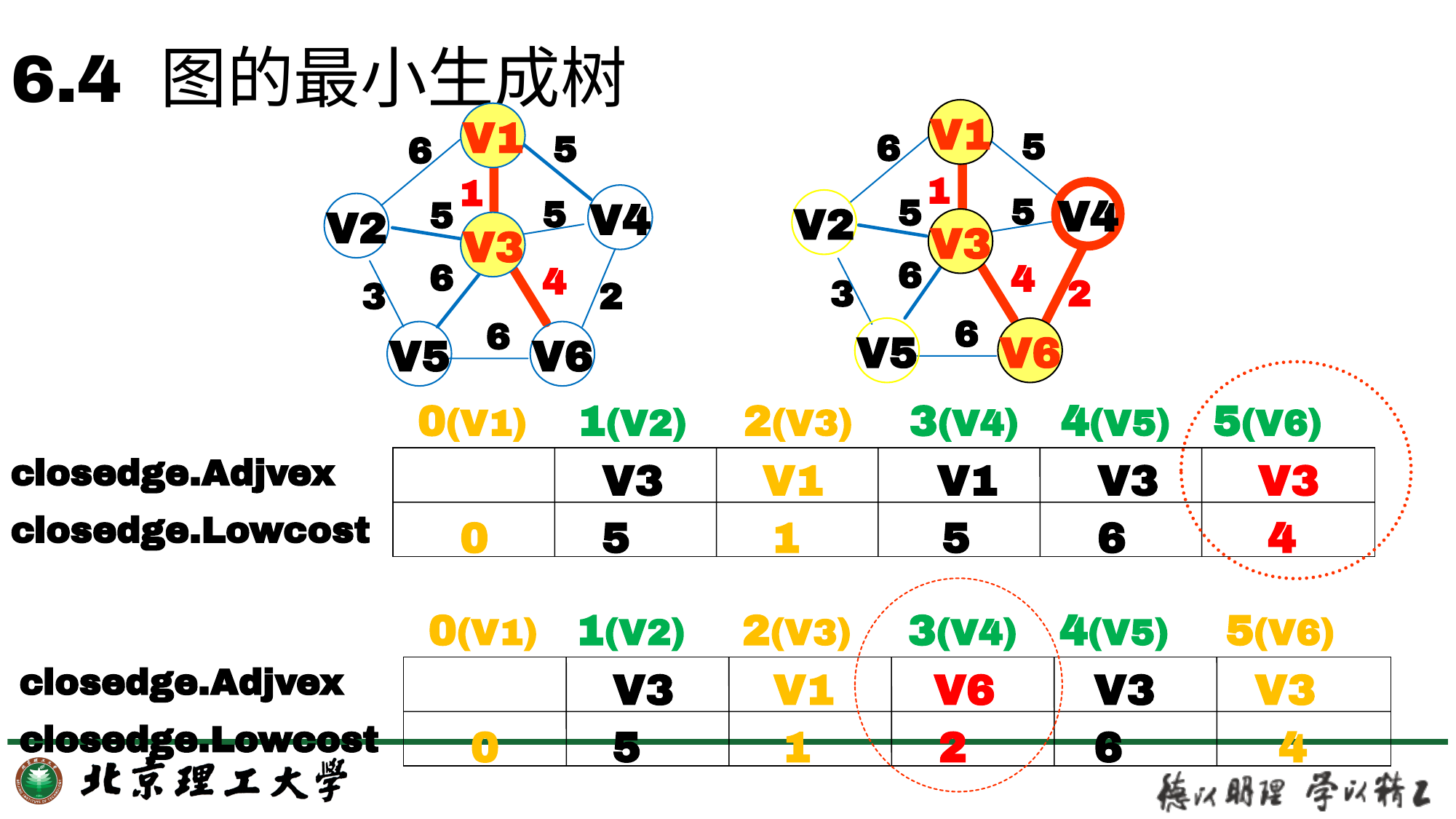

6.4 图的最小生成树
V1
5
6

1

V4
5
5
V2
V3

6

4

3
2

6
V5
V6

V1
V4
V2
V3
V5
V6
5
6

1

5
5

6

4

3
2

6

 0(V1)    1(V2)    2(V3)    3(V4)   4(V5)   5(V6)
closedge.Adjvex closedge.Lowcost
              V3       V1        V1       V3       V3
    0        5          1          5         6          4

 0(V1)   1(V2)    2(V3)    3(V4)   4(V5)    5(V6)
closedge.Adjvex closedge.Lowcost
              V3       V1       V6       V3       V3
    0        5          1         2         6           4